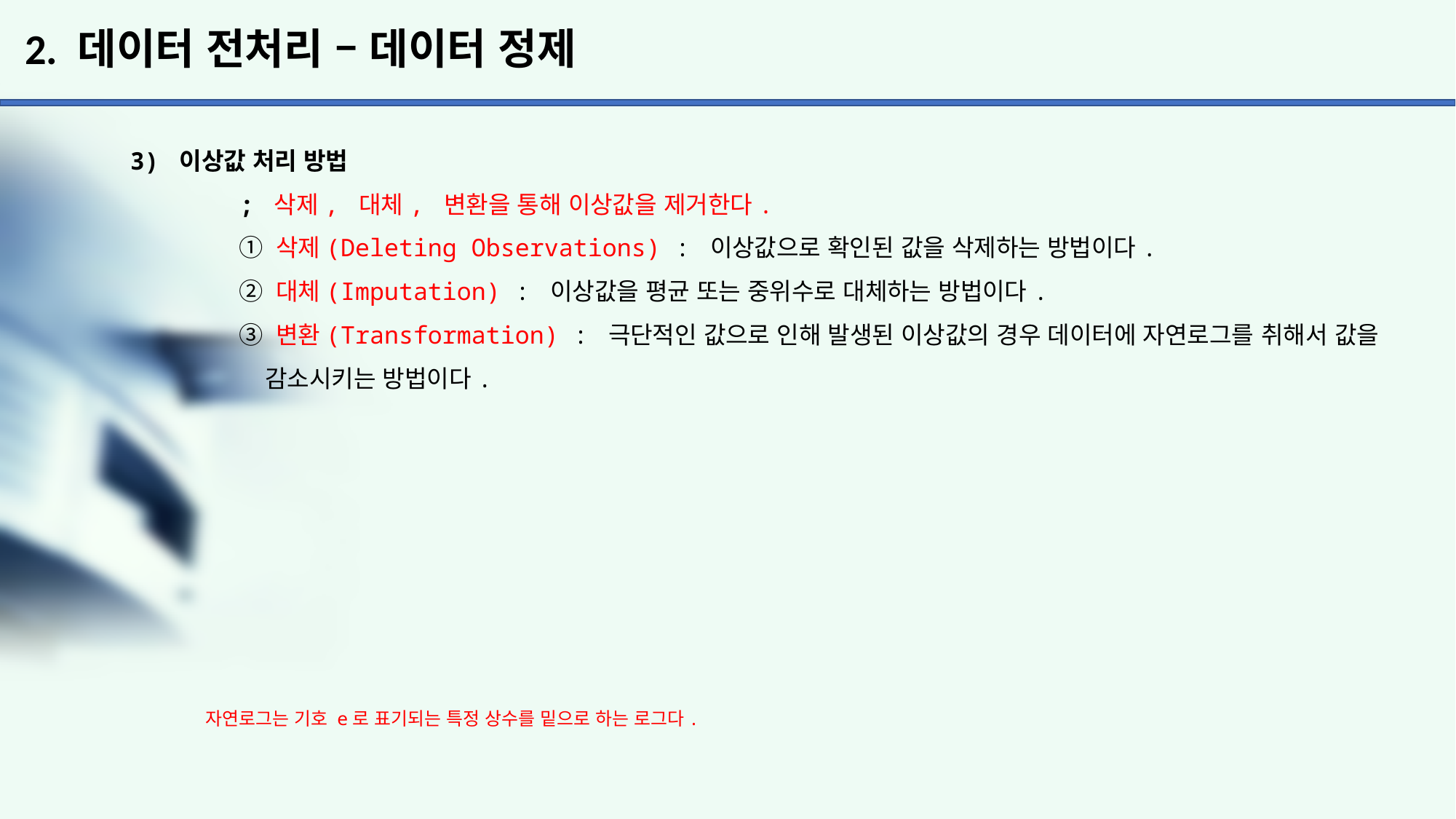

# 2. 데이터 전처리 – 데이터 정제
3) 이상값 처리 방법
	; 삭제, 대체, 변환을 통해 이상값을 제거한다.
	① 삭제(Deleting Observations) : 이상값으로 확인된 값을 삭제하는 방법이다.
	② 대체(Imputation) : 이상값을 평균 또는 중위수로 대체하는 방법이다.
	③ 변환(Transformation) : 극단적인 값으로 인해 발생된 이상값의 경우 데이터에 자연로그를 취해서 값을
	   감소시키는 방법이다.
자연로그는 기호 e로 표기되는 특정 상수를 밑으로 하는 로그다.